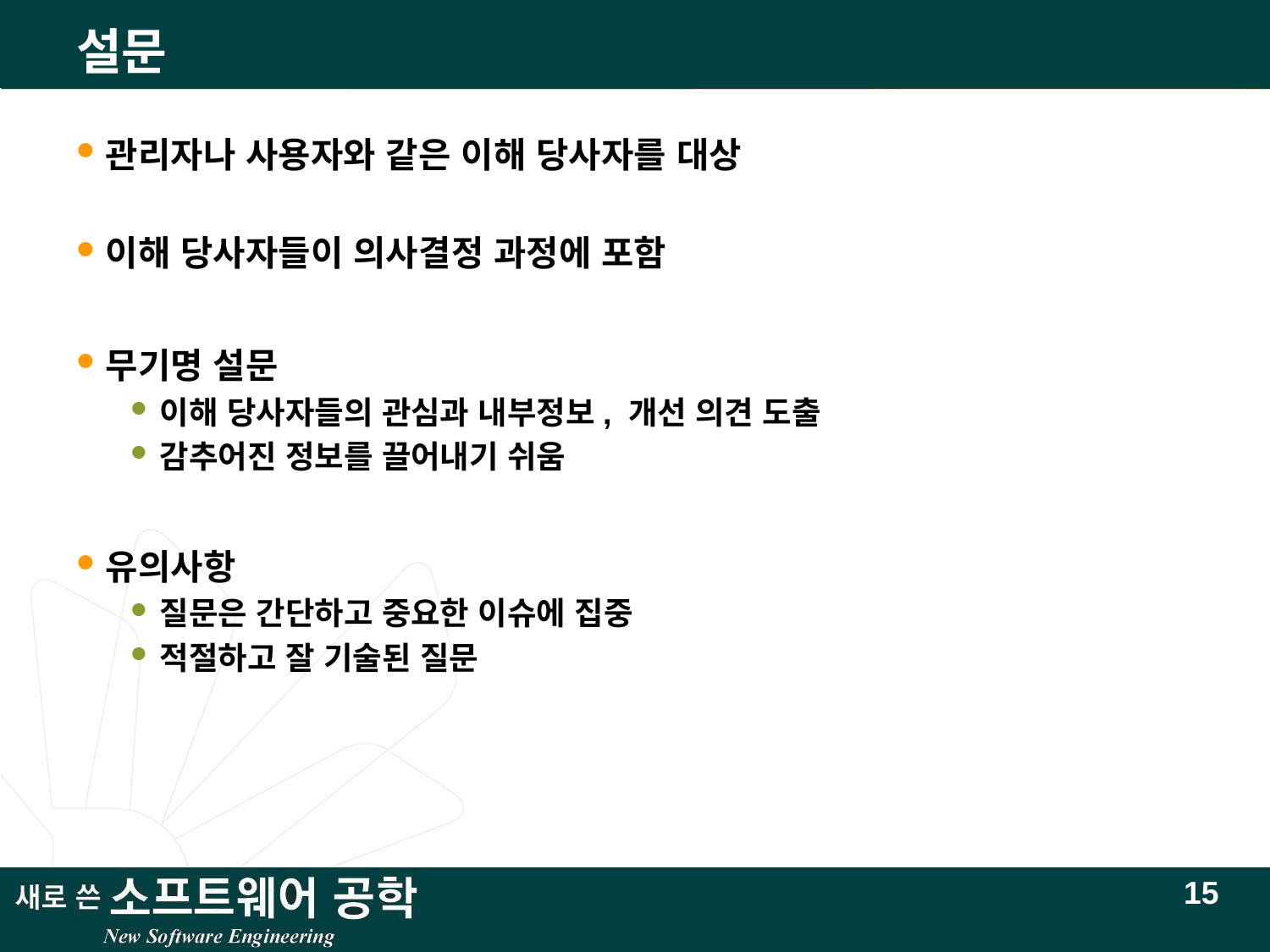

# 설문
관리자나 사용자와 같은 이해 당사자를 대상

이해 당사자들이 의사결정 과정에 포함

무기명 설문
이해 당사자들의 관심과 내부정보, 개선 의견 도출
감추어진 정보를 끌어내기 쉬움

유의사항
질문은 간단하고 중요한 이슈에 집중
적절하고 잘 기술된 질문
15